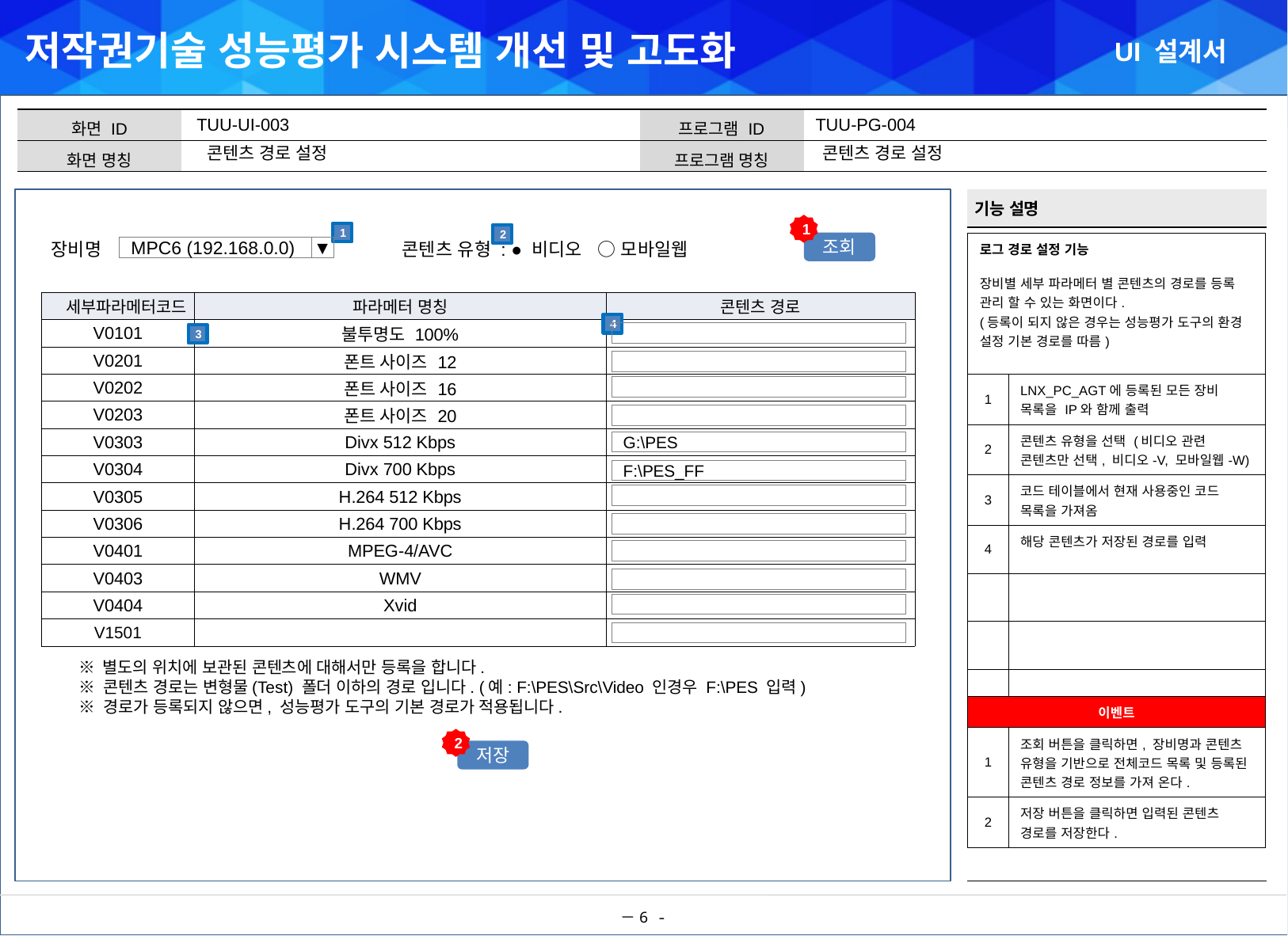

TUU-UI-003
TUU-PG-004
콘텐츠 경로 설정
콘텐츠 경로 설정
1
1
2
장비명
콘텐츠 유형 : ● 비디오   ○ 모바일웹
조회
| 로그 경로 설정 기능 장비별 세부 파라메터 별 콘텐츠의 경로를 등록 관리 할 수 있는 화면이다. (등록이 되지 않은 경우는 성능평가 도구의 환경 설정 기본 경로를 따름) |  |
| --- | --- |
| 1 | LNX\_PC\_AGT에 등록된 모든 장비 목록을 IP와 함께 출력 |
| 2 | 콘텐츠 유형을 선택 (비디오 관련 콘텐츠만 선택, 비디오-V, 모바일웹-W) |
| 3 | 코드 테이블에서 현재 사용중인 코드 목록을 가져옴 |
| 4 | 해당 콘텐츠가 저장된 경로를 입력 |
|  |  |
|  |  |
|  |  |
| 이벤트 |  |
| 1 | 조회 버튼을 클릭하면, 장비명과 콘텐츠 유형을 기반으로 전체코드 목록 및 등록된 콘텐츠 경로 정보를 가져 온다. |
| 2 | 저장 버튼을 클릭하면 입력된 콘텐츠 경로를 저장한다. |
MPC6 (192.168.0.0)
▼
| 세부파라메터코드 | 파라메터 명칭 | 콘텐츠 경로 |
| --- | --- | --- |
| V0101 | 불투명도 100% |  |
| V0201 | 폰트 사이즈 12 |  |
| V0202 | 폰트 사이즈 16 |  |
| V0203 | 폰트 사이즈 20 |  |
| V0303 | Divx 512 Kbps |  |
| V0304 | Divx 700 Kbps |  |
| V0305 | H.264 512 Kbps |  |
| V0306 | H.264 700 Kbps |  |
| V0401 | MPEG-4/AVC |  |
| V0403 | WMV |  |
| V0404 | Xvid |  |
| V1501 |  |  |
4

3

G:\PES
F:\PES_FF

※ 별도의 위치에 보관된 콘텐츠에 대해서만 등록을 합니다.
※ 콘텐츠 경로는 변형물(Test) 폴더 이하의 경로 입니다. (예: F:\PES\Src\Video 인경우 F:\PES 입력)
※ 경로가 등록되지 않으면, 성능평가 도구의 기본 경로가 적용됩니다.
2
저장